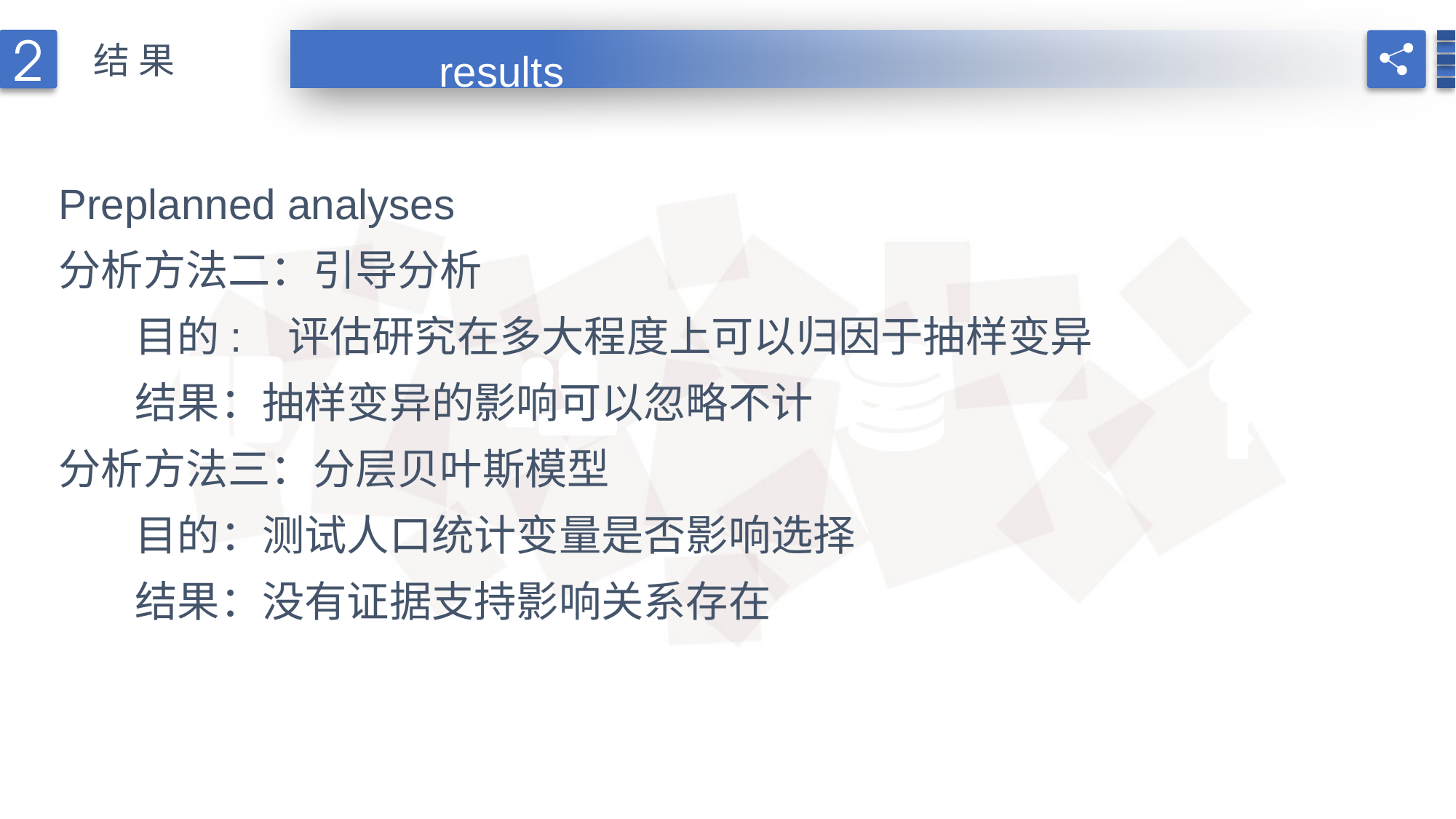

2

结果
results

Preplanned analyses
分析方法二：引导分析
       目的:   评估研究在多大程度上可以归因于抽样变异
       结果：抽样变异的影响可以忽略不计
分析方法三：分层贝叶斯模型
       目的：测试人口统计变量是否影响选择
       结果：没有证据支持影响关系存在